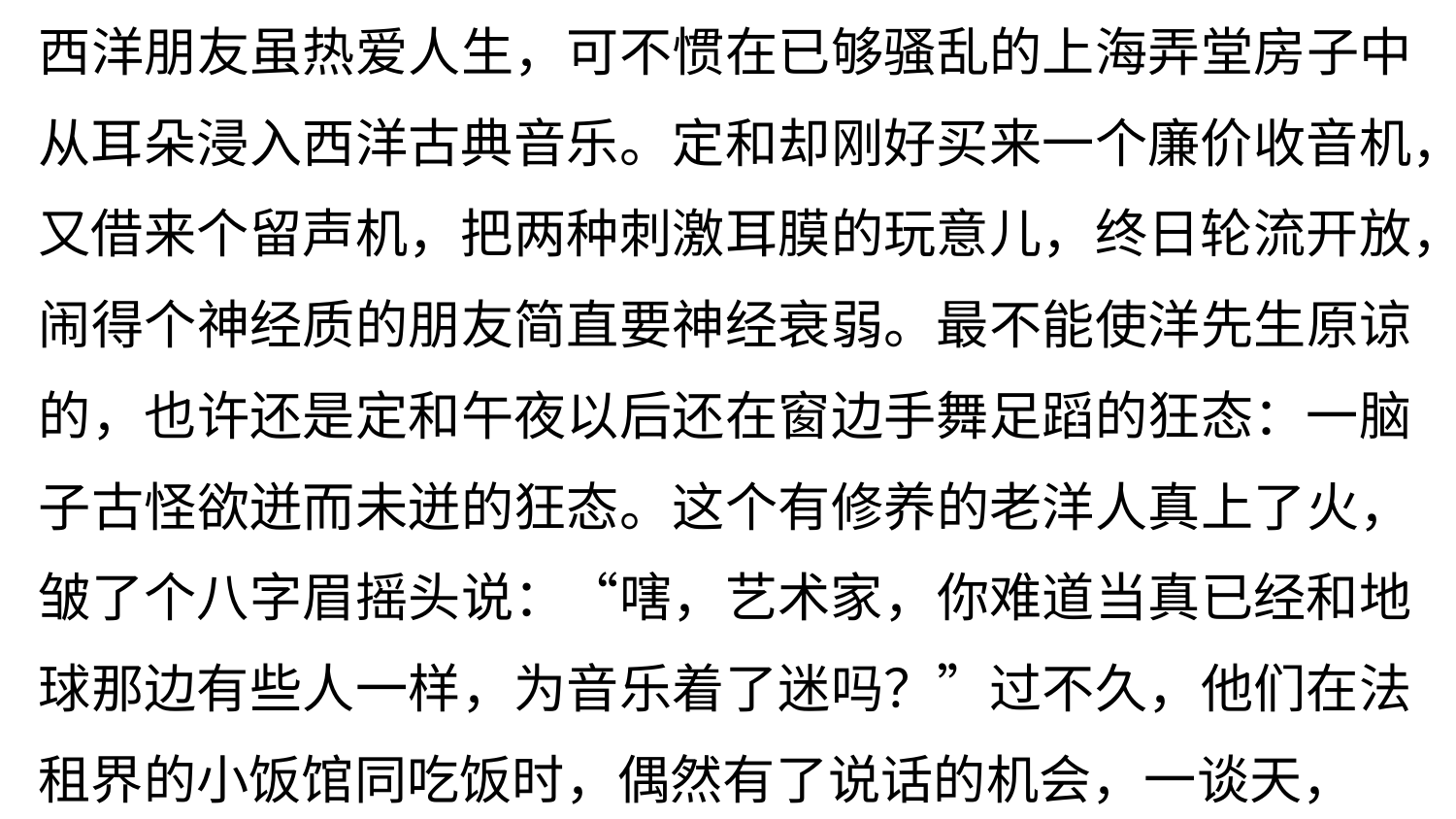

西洋朋友虽热爱人生，可不惯在已够骚乱的上海弄堂房子中从耳朵浸入西洋古典音乐。定和却刚好买来一个廉价收音机，又借来个留声机，把两种刺激耳膜的玩意儿，终日轮流开放，闹得个神经质的朋友简直要神经衰弱。最不能使洋先生原谅的，也许还是定和午夜以后还在窗边手舞足蹈的狂态：一脑子古怪欲迸而未迸的狂态。这个有修养的老洋人真上了火，皱了个八字眉摇头说：“嗐，艺术家，你难道当真已经和地球那边有些人一样，为音乐着了迷吗？”过不久，他们在法租界的小饭馆同吃饭时，偶然有了说话的机会，一谈天，